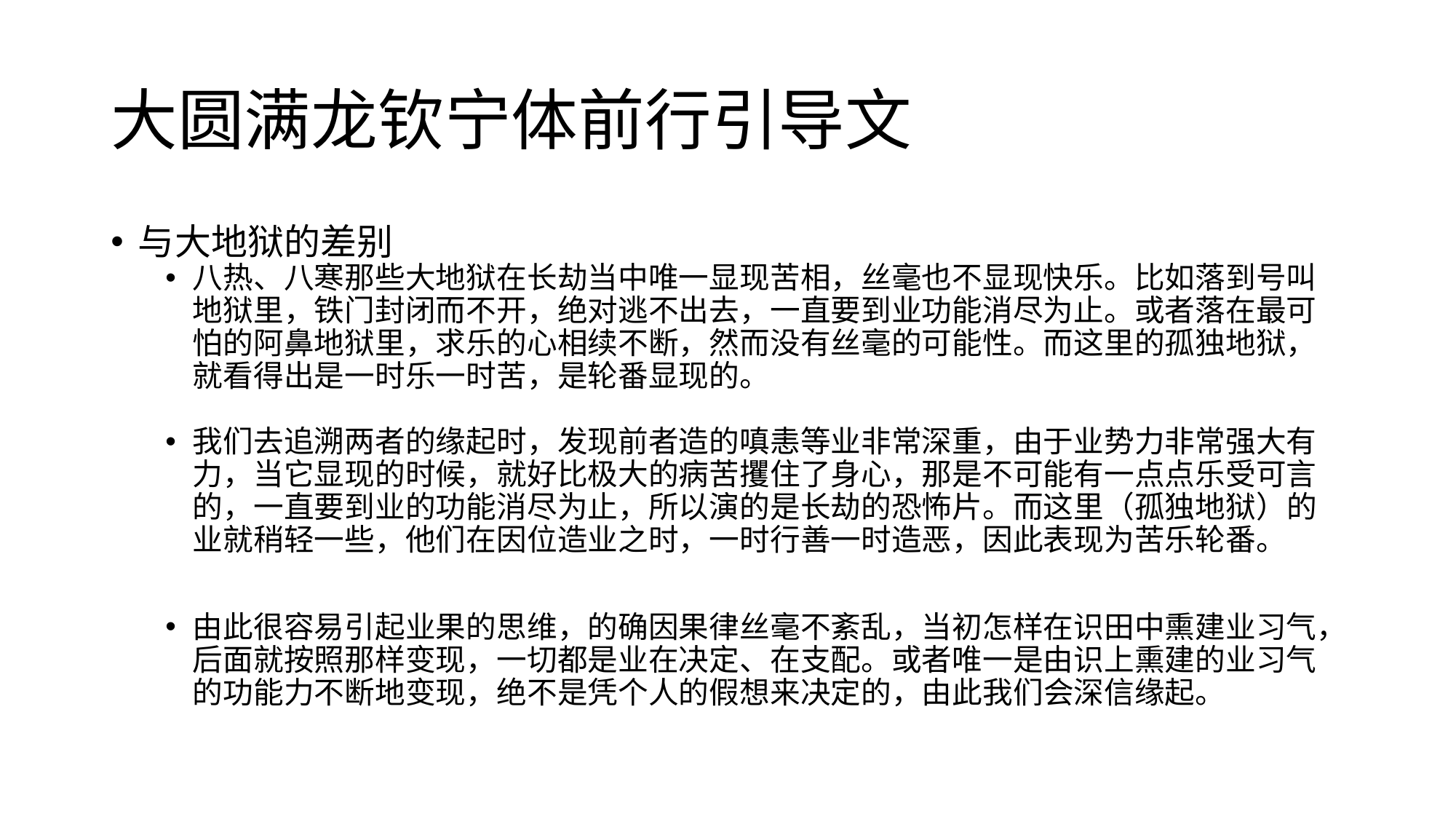

# 大圆满龙钦宁体前行引导文
与大地狱的差别
八热、八寒那些大地狱在长劫当中唯一显现苦相，丝毫也不显现快乐。比如落到号叫地狱里，铁门封闭而不开，绝对逃不出去，一直要到业功能消尽为止。或者落在最可怕的阿鼻地狱里，求乐的心相续不断，然而没有丝毫的可能性。而这里的孤独地狱，就看得出是一时乐一时苦，是轮番显现的。

我们去追溯两者的缘起时，发现前者造的嗔恚等业非常深重，由于业势力非常强大有力，当它显现的时候，就好比极大的病苦攫住了身心，那是不可能有一点点乐受可言的，一直要到业的功能消尽为止，所以演的是长劫的恐怖片。而这里（孤独地狱）的业就稍轻一些，他们在因位造业之时，一时行善一时造恶，因此表现为苦乐轮番。

由此很容易引起业果的思维，的确因果律丝毫不紊乱，当初怎样在识田中熏建业习气，后面就按照那样变现，一切都是业在决定、在支配。或者唯一是由识上熏建的业习气的功能力不断地变现，绝不是凭个人的假想来决定的，由此我们会深信缘起。